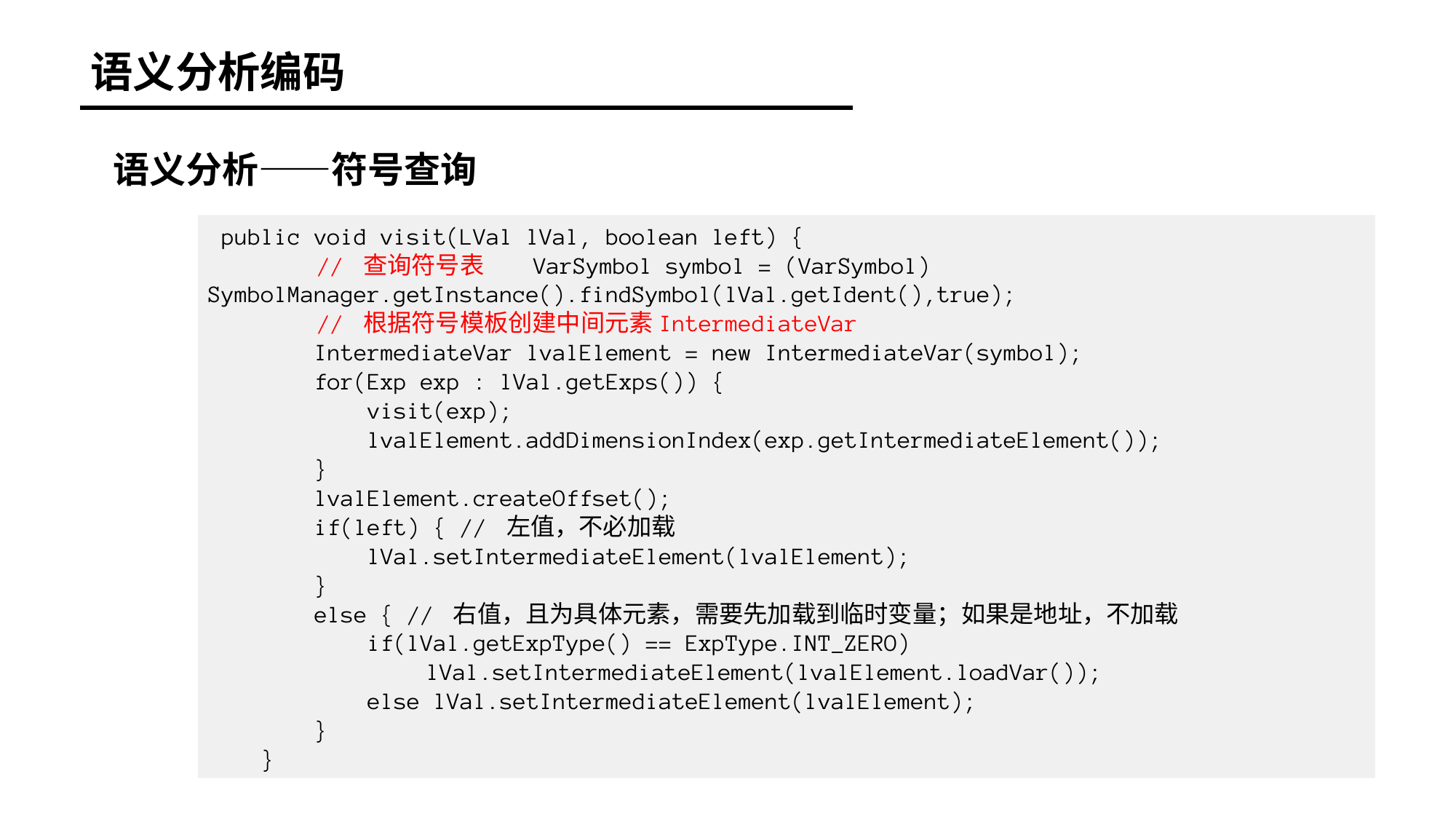

语义分析编码
语义分析——符号查询
 public void visit(LVal lVal, boolean left) {
	// 查询符号表        VarSymbol symbol = (VarSymbol) SymbolManager.getInstance().findSymbol(lVal.getIdent(),true);
	// 根据符号模板创建中间元素IntermediateVar
        IntermediateVar lvalElement = new IntermediateVar(symbol);
        for(Exp exp : lVal.getExps()) {
            visit(exp);
            lvalElement.addDimensionIndex(exp.getIntermediateElement());
        }
        lvalElement.createOffset();
        if(left) { // 左值，不必加载
            lVal.setIntermediateElement(lvalElement);
        }
        else { // 右值，且为具体元素，需要先加载到临时变量；如果是地址，不加载
            if(lVal.getExpType() == ExpType.INT_ZERO)
		lVal.setIntermediateElement(lvalElement.loadVar());
            else lVal.setIntermediateElement(lvalElement);
        }
    }